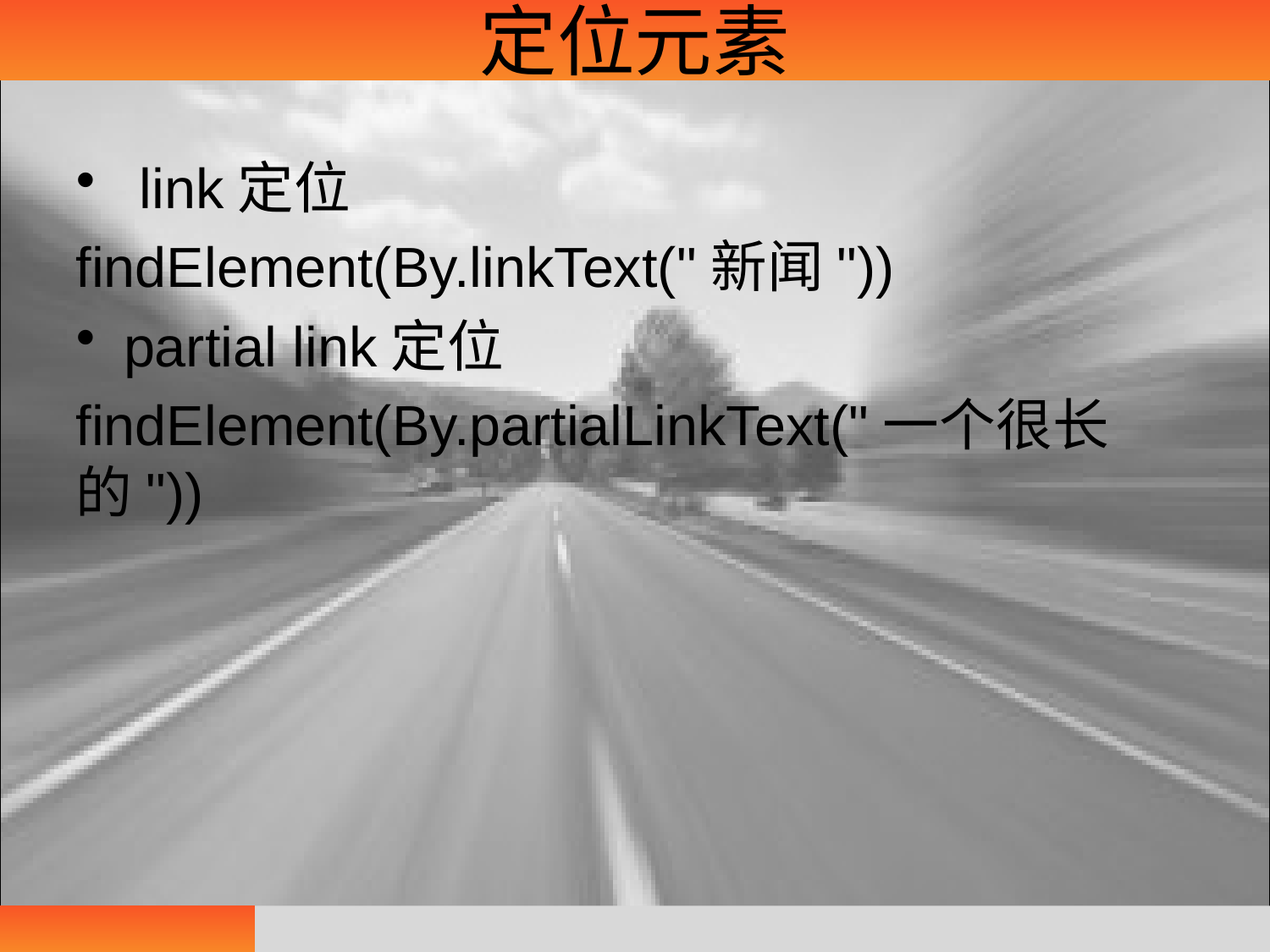

# 定位元素
 link定位
findElement(By.linkText("新闻"))
partial link定位
findElement(By.partialLinkText("一个很长的"))